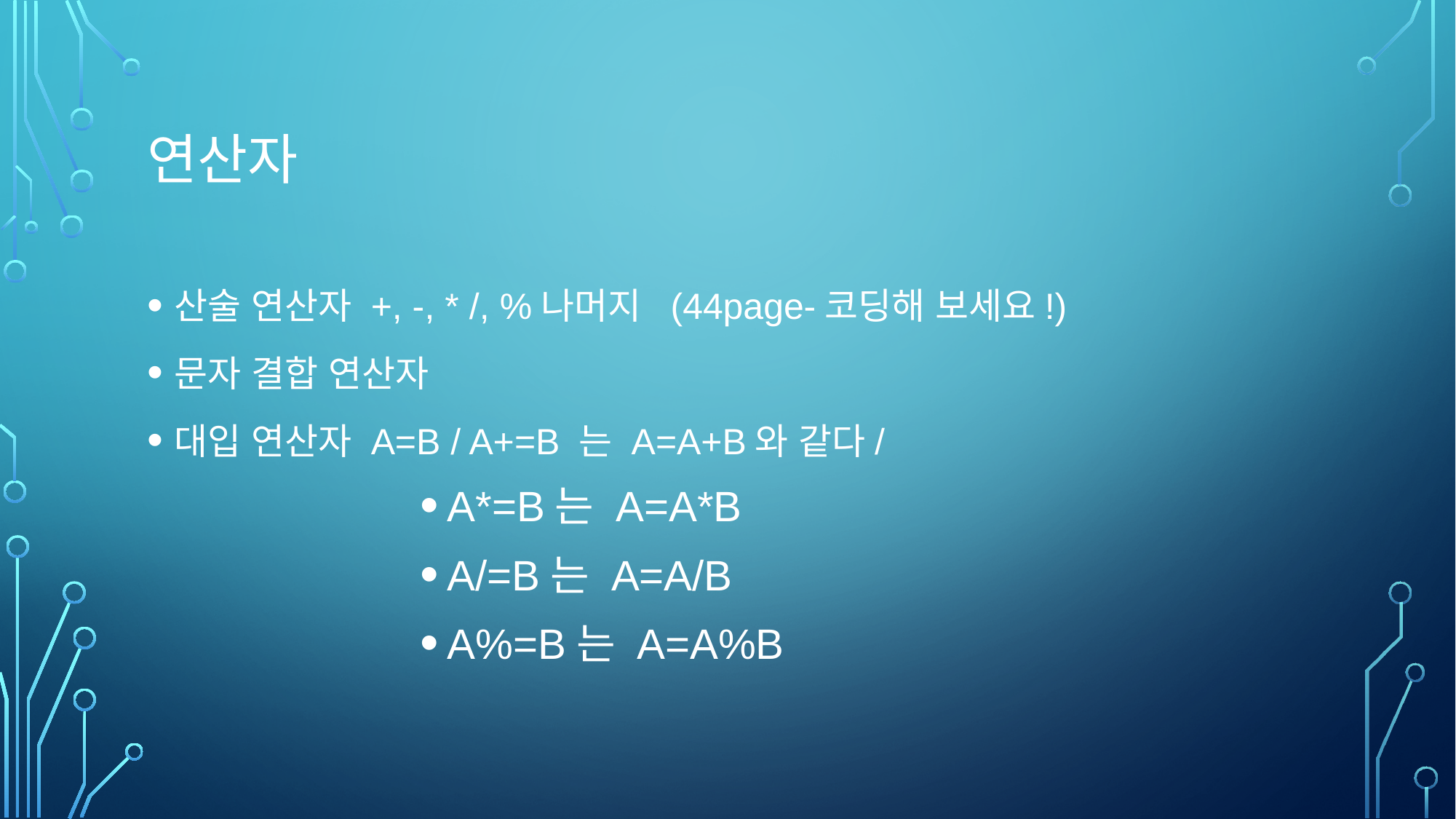

# 연산자
산술 연산자 +, -, * /, %나머지  (44page-코딩해 보세요!)
문자 결합 연산자
대입 연산자 A=B / A+=B 는 A=A+B와 같다/
A*=B는 A=A*B
A/=B는 A=A/B
A%=B는 A=A%B